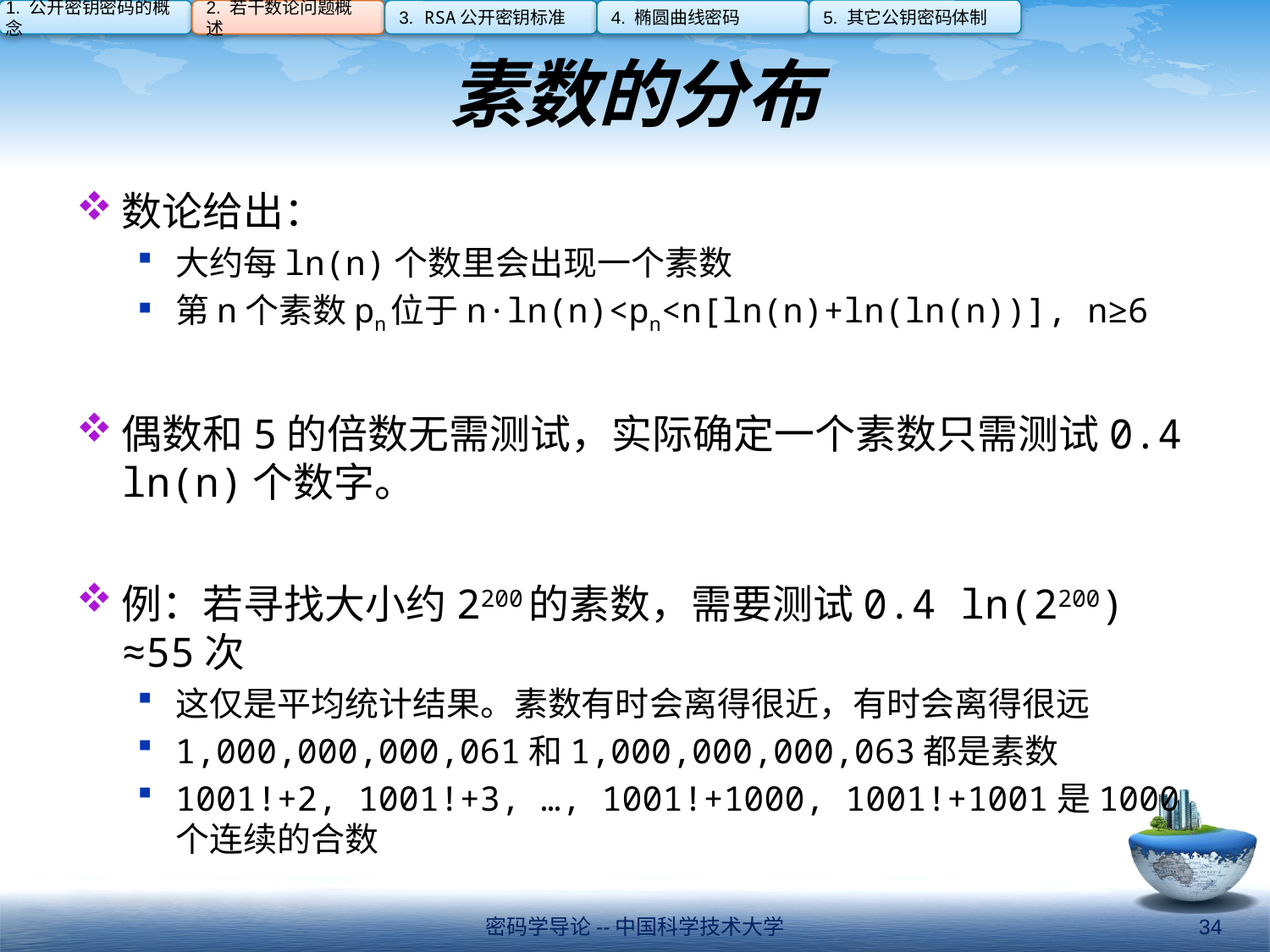

5. 其它公钥密码体制
1. 公开密钥密码的概念
2. 若干数论问题概述
3. RSA公开密钥标准
4. 椭圆曲线密码
# 素数的分布
数论给出：
大约每ln(n)个数里会出现一个素数
第n个素数pn位于n·ln(n)<pn<n[ln(n)+ln(ln(n))], n≥6

偶数和5的倍数无需测试，实际确定一个素数只需测试0.4 ln(n)个数字。

例：若寻找大小约2200的素数，需要测试0.4 ln(2200) ≈55次
这仅是平均统计结果。素数有时会离得很近，有时会离得很远
1,000,000,000,061和1,000,000,000,063都是素数
1001!+2, 1001!+3, …, 1001!+1000, 1001!+1001是1000个连续的合数
密码学导论--中国科学技术大学
34